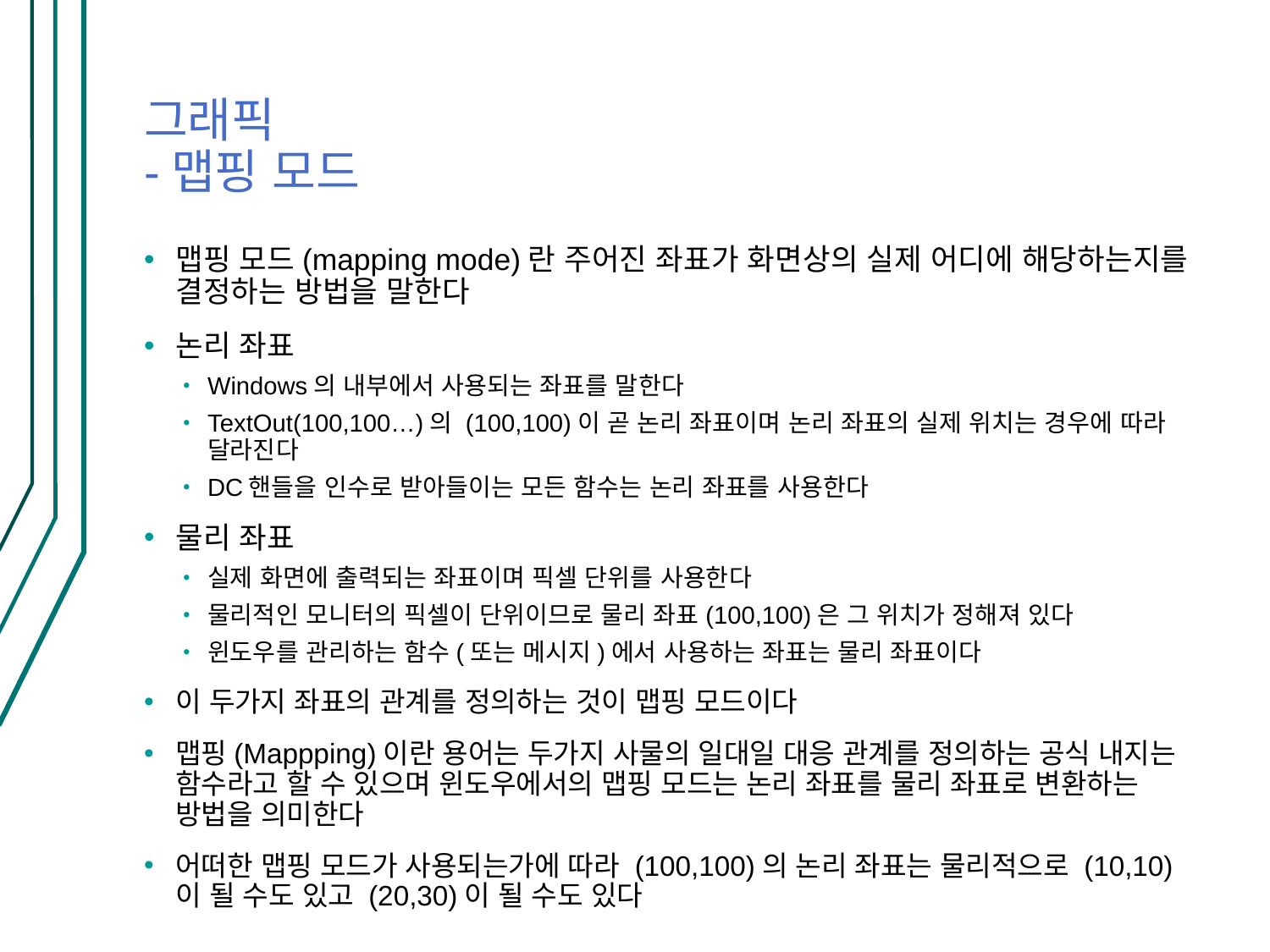

# 그래픽 -맵핑 모드
맵핑 모드(mapping mode)란 주어진 좌표가 화면상의 실제 어디에 해당하는지를 결정하는 방법을 말한다
논리 좌표
Windows의 내부에서 사용되는 좌표를 말한다
TextOut(100,100…)의 (100,100)이 곧 논리 좌표이며 논리 좌표의 실제 위치는 경우에 따라 달라진다
DC핸들을 인수로 받아들이는 모든 함수는 논리 좌표를 사용한다
물리 좌표
실제 화면에 출력되는 좌표이며 픽셀 단위를 사용한다
물리적인 모니터의 픽셀이 단위이므로 물리 좌표(100,100)은 그 위치가 정해져 있다
윈도우를 관리하는 함수(또는 메시지)에서 사용하는 좌표는 물리 좌표이다
이 두가지 좌표의 관계를 정의하는 것이 맵핑 모드이다
맵핑(Mappping)이란 용어는 두가지 사물의 일대일 대응 관계를 정의하는 공식 내지는 함수라고 할 수 있으며 윈도우에서의 맵핑 모드는 논리 좌표를 물리 좌표로 변환하는 방법을 의미한다
어떠한 맵핑 모드가 사용되는가에 따라 (100,100)의 논리 좌표는 물리적으로 (10,10)이 될 수도 있고 (20,30)이 될 수도 있다